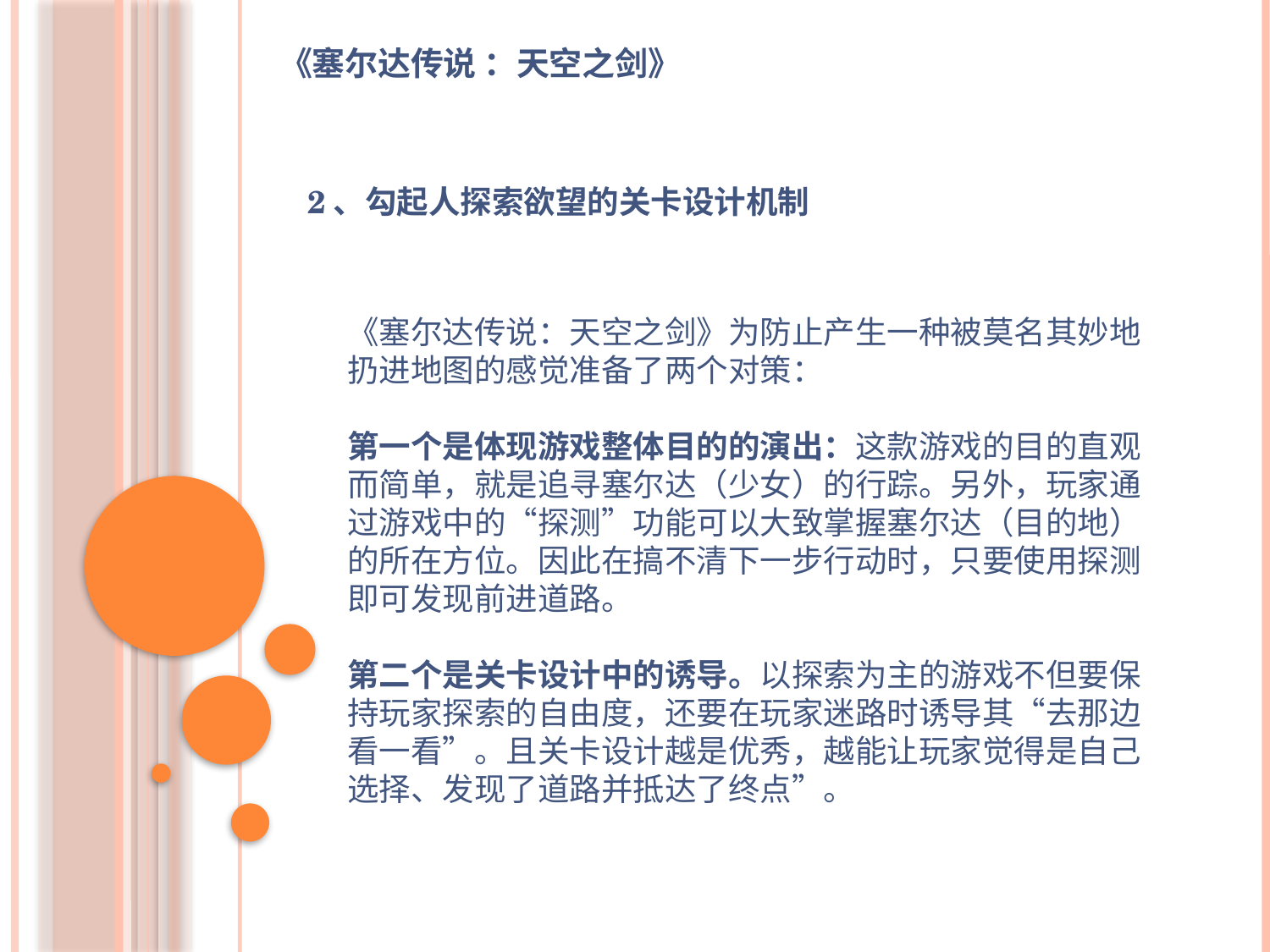

# 《塞尔达传说 ：天空之剑》
2、勾起人探索欲望的关卡设计机制
《塞尔达传说：天空之剑》为防止产生一种被莫名其妙地扔进地图的感觉准备了两个对策：

第一个是体现游戏整体目的的演出：这款游戏的目的直观而简单，就是追寻塞尔达（少女）的行踪。另外，玩家通过游戏中的“探测”功能可以大致掌握塞尔达（目的地）的所在方位。因此在搞不清下一步行动时，只要使用探测即可发现前进道路。

第二个是关卡设计中的诱导。以探索为主的游戏不但要保持玩家探索的自由度，还要在玩家迷路时诱导其“去那边看一看”。且关卡设计越是优秀，越能让玩家觉得是自己选择、发现了道路并抵达了终点”。